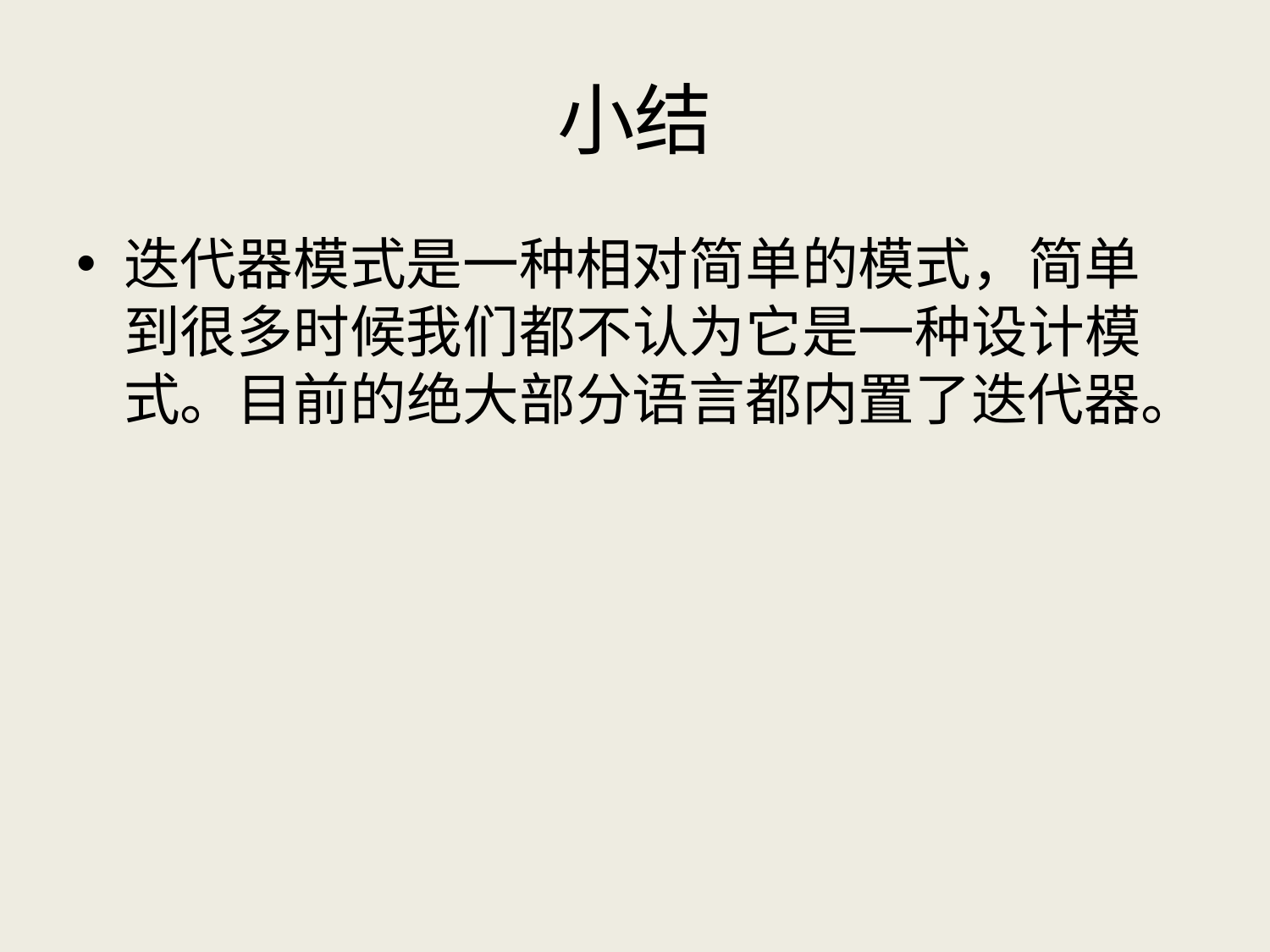

# 小结
迭代器模式是一种相对简单的模式，简单到很多时候我们都不认为它是一种设计模式。目前的绝大部分语言都内置了迭代器。